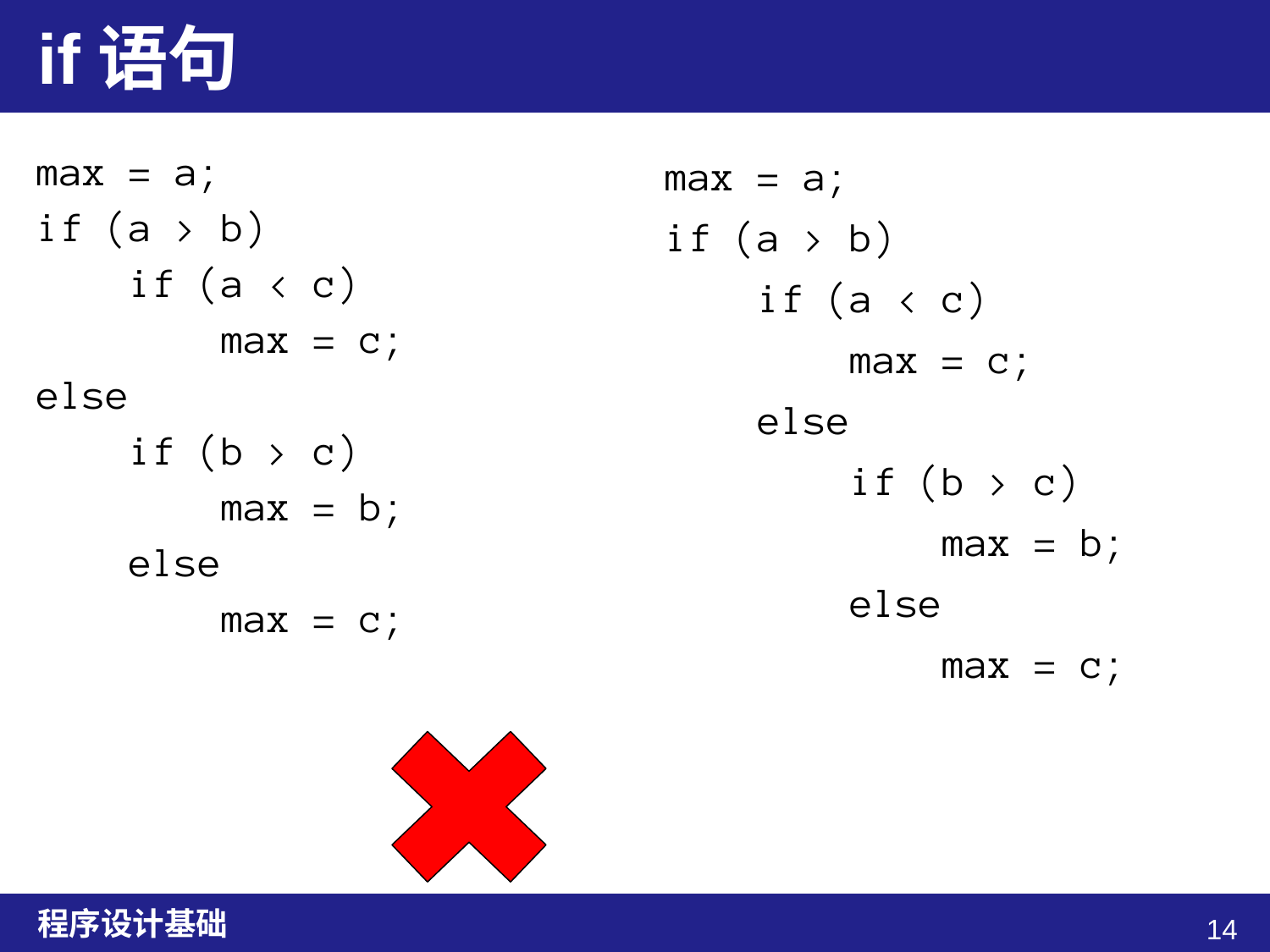

# if语句
max = a;
if (a > b)
    if (a < c)
        max = c;
else
    if (b > c)
        max = b;
    else
        max = c;
max = a;
if (a > b)
    if (a < c)
        max = c;
    else
        if (b > c)
            max = b;
        else
            max = c;